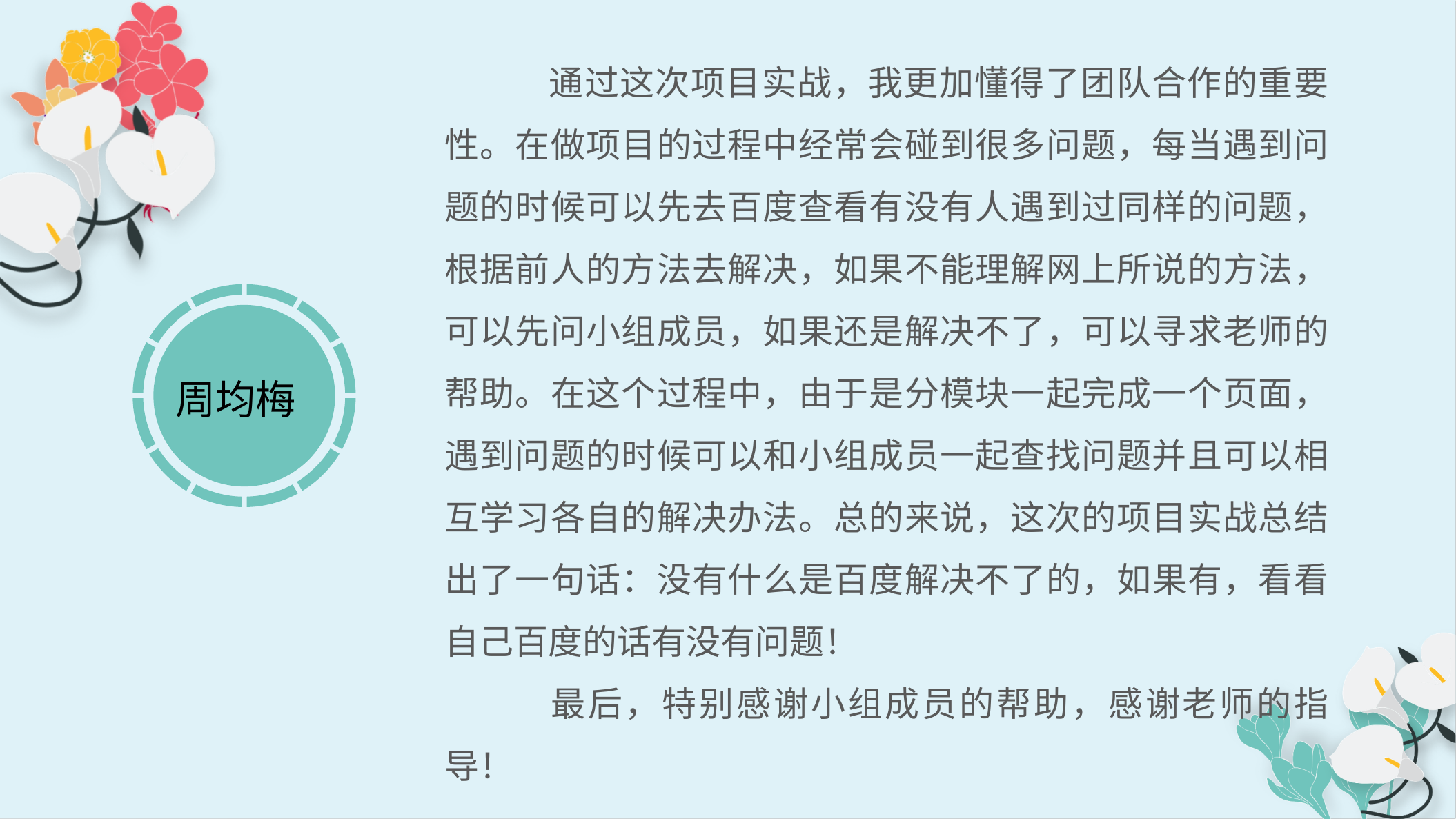

通过这次项目实战，我更加懂得了团队合作的重要性。在做项目的过程中经常会碰到很多问题，每当遇到问题的时候可以先去百度查看有没有人遇到过同样的问题，根据前人的方法去解决，如果不能理解网上所说的方法，可以先问小组成员，如果还是解决不了，可以寻求老师的帮助。在这个过程中，由于是分模块一起完成一个页面，遇到问题的时候可以和小组成员一起查找问题并且可以相互学习各自的解决办法。总的来说，这次的项目实战总结出了一句话：没有什么是百度解决不了的，如果有，看看自己百度的话有没有问题！
	最后，特别感谢小组成员的帮助，感谢老师的指导！

周均梅